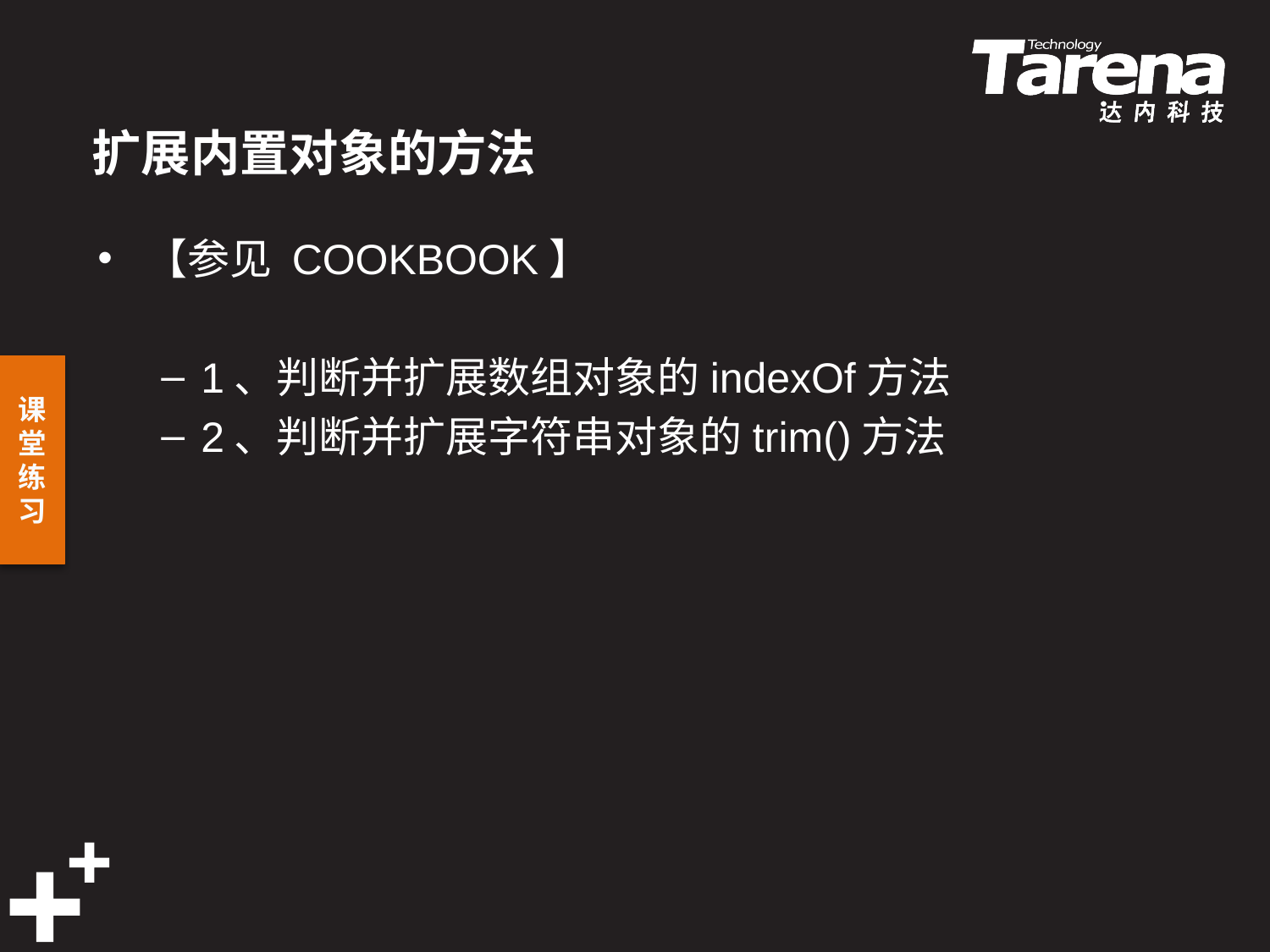

# 扩展内置对象的方法
【参见 COOKBOOK】

1、判断并扩展数组对象的indexOf方法
2、判断并扩展字符串对象的trim()方法